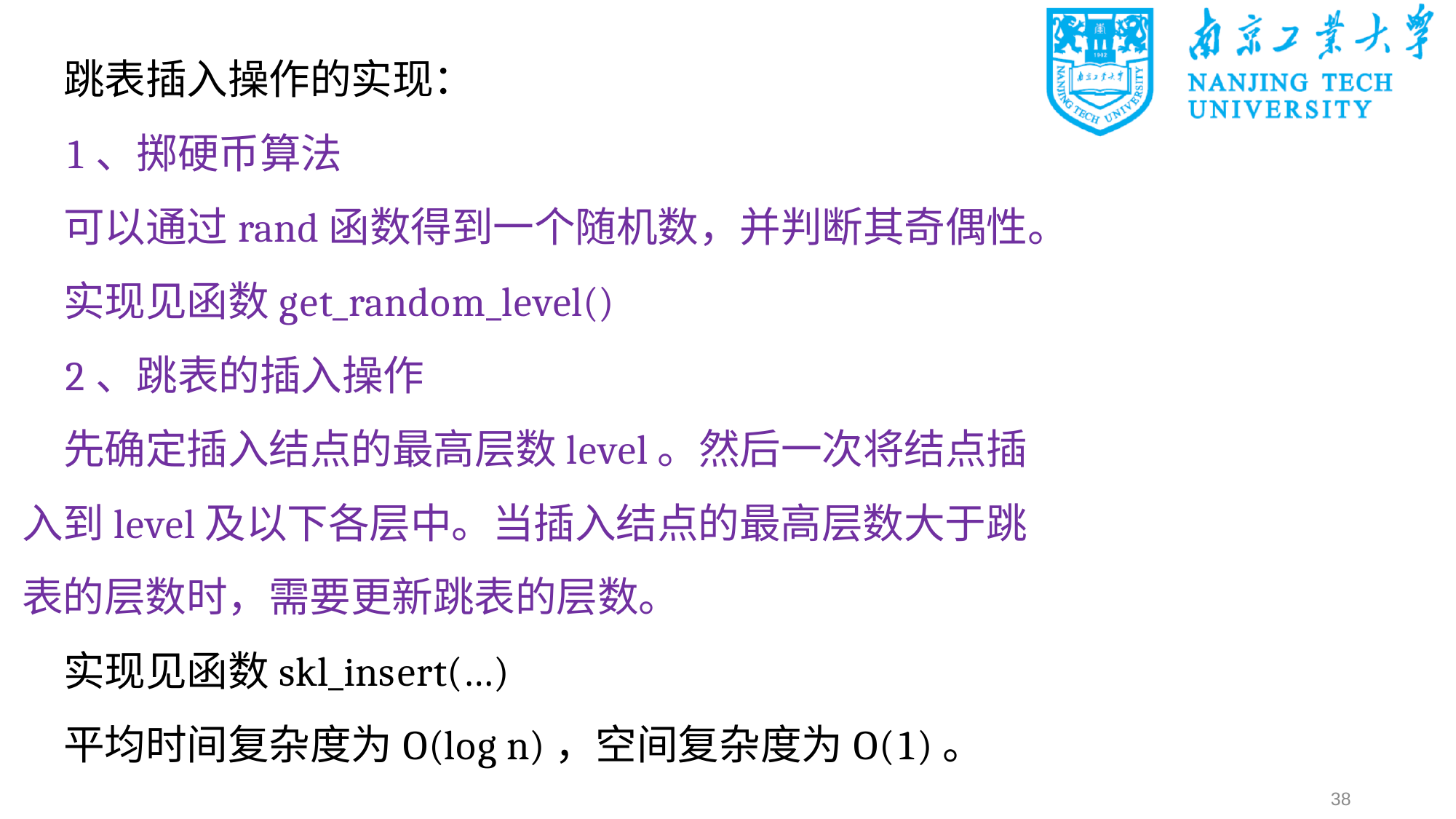

跳表插入操作的实现：
1、掷硬币算法
可以通过rand函数得到一个随机数，并判断其奇偶性。
实现见函数get_random_level()
2、跳表的插入操作
先确定插入结点的最高层数level。然后一次将结点插入到level及以下各层中。当插入结点的最高层数大于跳表的层数时，需要更新跳表的层数。
实现见函数skl_insert(…)
平均时间复杂度为O(log n)，空间复杂度为O(1)。
38